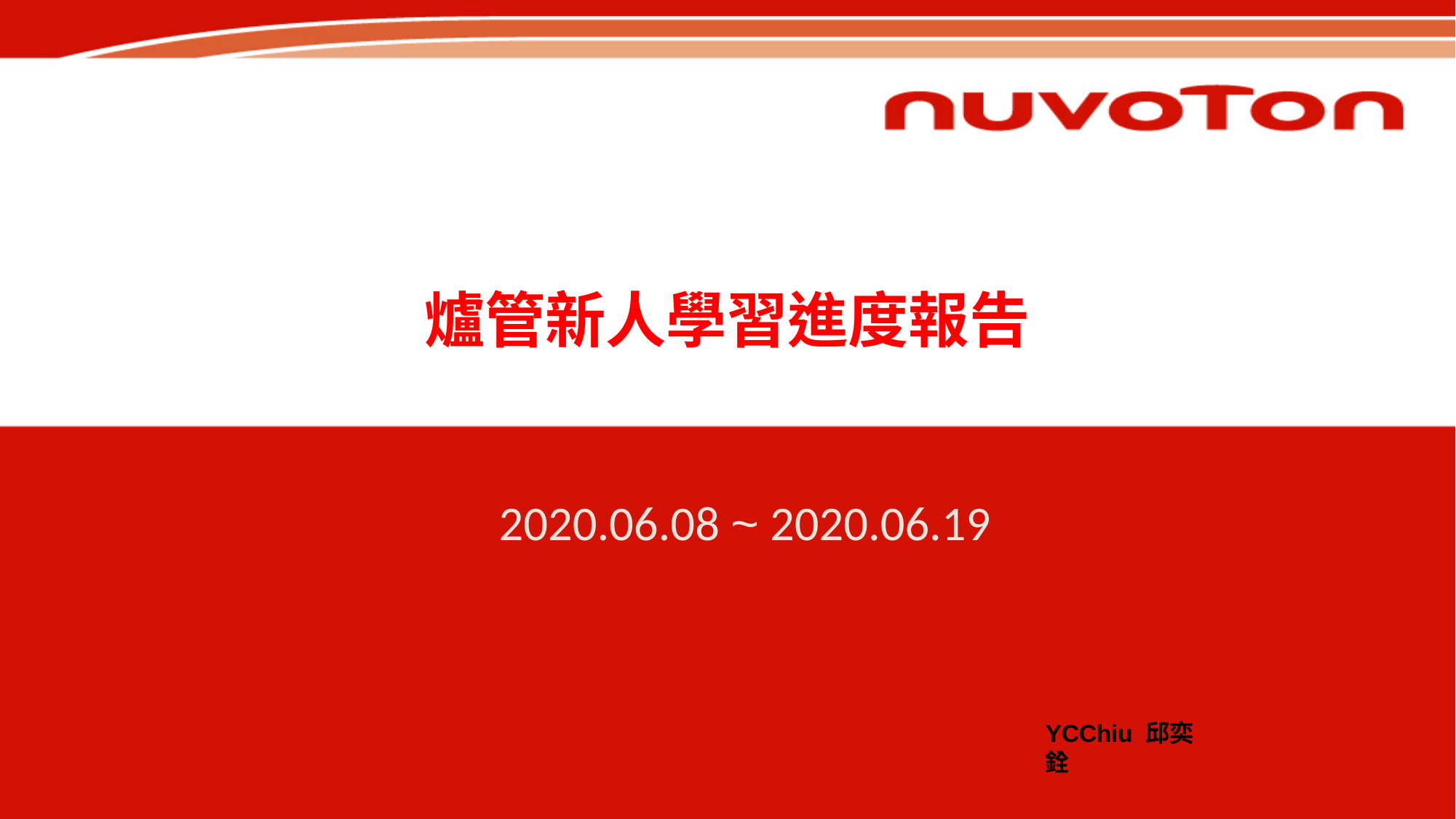

# 爐管新人學習進度報告
2020.06.08 ~ 2020.06.19
YCChiu 邱奕銓